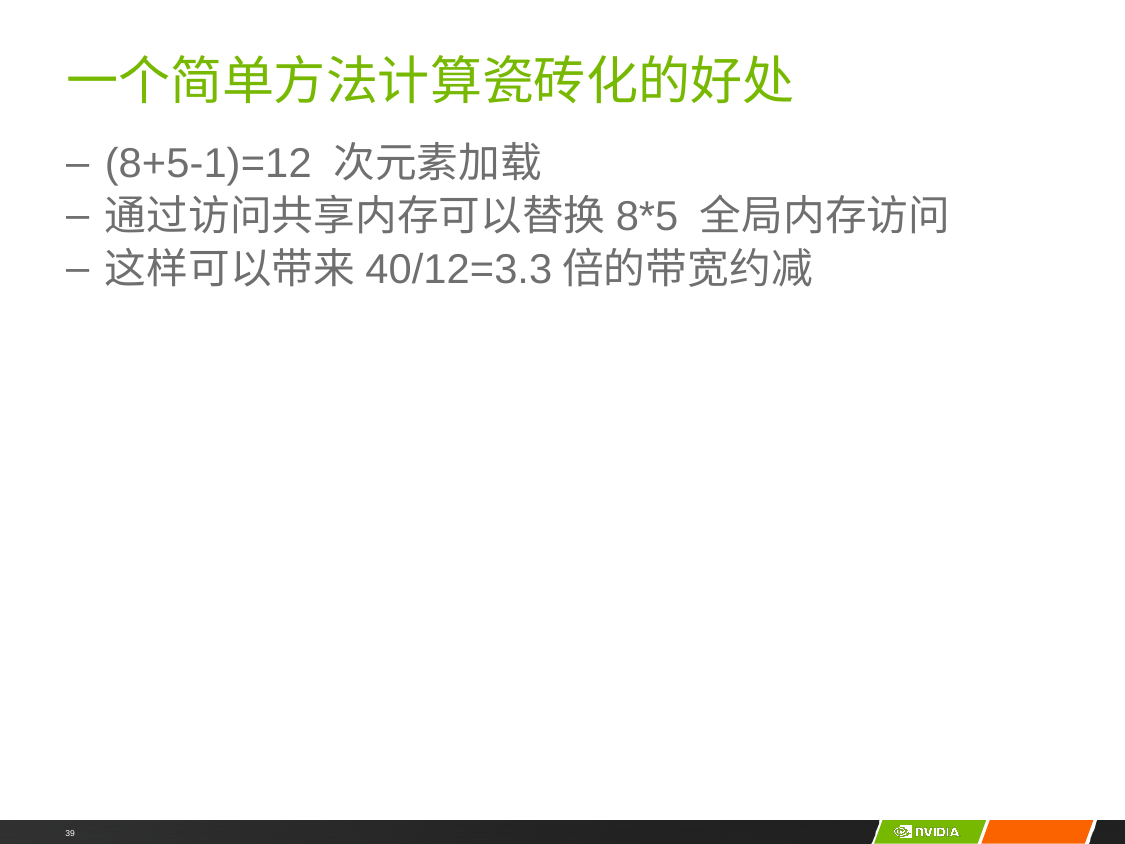

# 一个简单方法计算瓷砖化的好处
(8+5-1)=12 次元素加载
通过访问共享内存可以替换8*5 全局内存访问
这样可以带来40/12=3.3倍的带宽约减